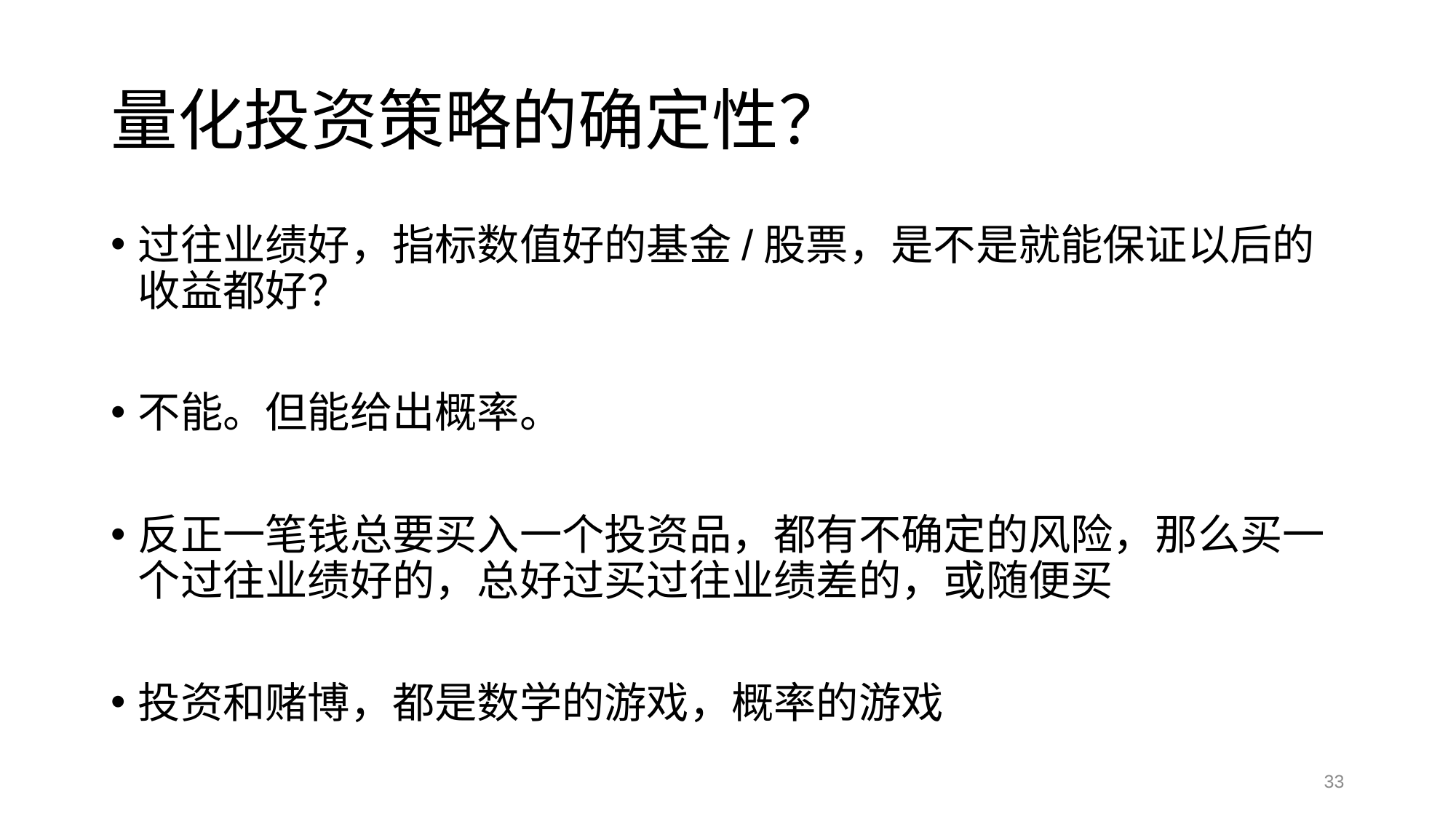

# 量化投资策略的确定性？
过往业绩好，指标数值好的基金/股票，是不是就能保证以后的收益都好？

不能。但能给出概率。

反正一笔钱总要买入一个投资品，都有不确定的风险，那么买一个过往业绩好的，总好过买过往业绩差的，或随便买

投资和赌博，都是数学的游戏，概率的游戏
33